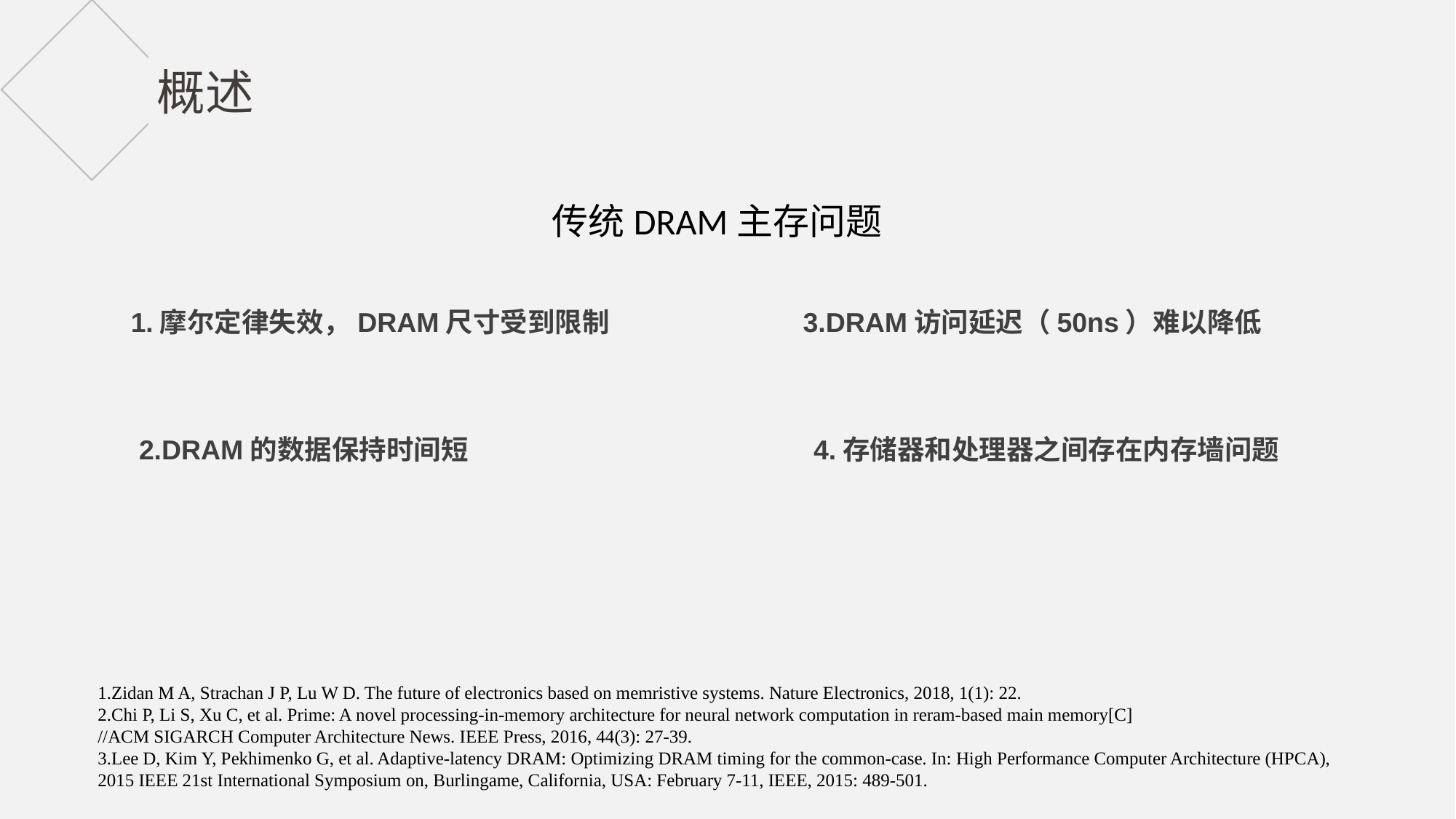

概述
传统DRAM主存问题
1.摩尔定律失效，DRAM尺寸受到限制
3.DRAM访问延迟（50ns）难以降低
2.DRAM的数据保持时间短
4.存储器和处理器之间存在内存墙问题
1.Zidan M A, Strachan J P, Lu W D. The future of electronics based on memristive systems. Nature Electronics, 2018, 1(1): 22.
2.Chi P, Li S, Xu C, et al. Prime: A novel processing-in-memory architecture for neural network computation in reram-based main memory[C]
//ACM SIGARCH Computer Architecture News. IEEE Press, 2016, 44(3): 27-39.
3.Lee D, Kim Y, Pekhimenko G, et al. Adaptive-latency DRAM: Optimizing DRAM timing for the common-case. In: High Performance Computer Architecture (HPCA),
2015 IEEE 21st International Symposium on, Burlingame, California, USA: February 7-11, IEEE, 2015: 489-501.